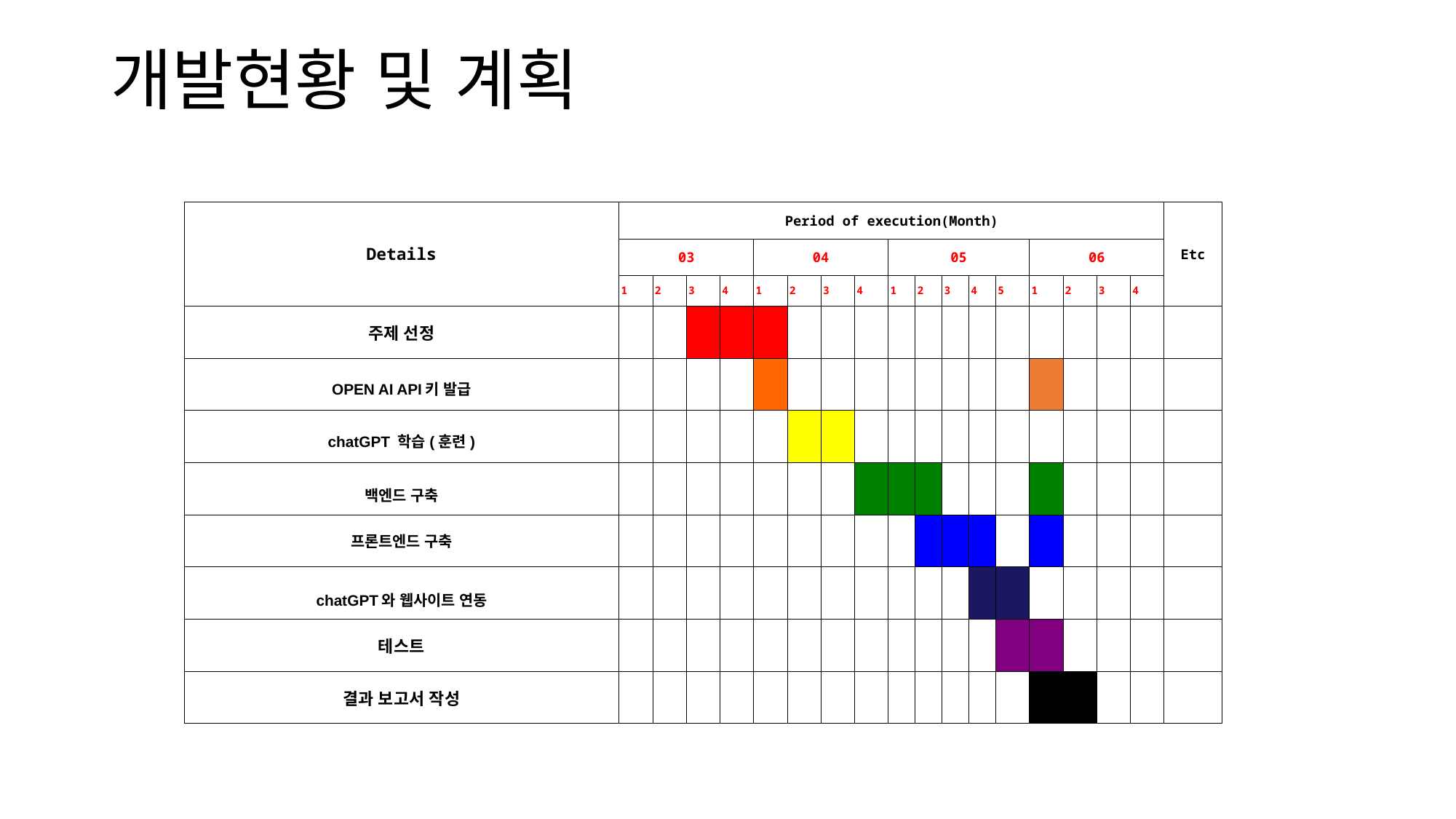

# 개발현황 및 계획
| Details | Period of execution(Month) |  |  |  |  |  |  |  |  |  |  |  |  |  |  |  |  | Etc |
| --- | --- | --- | --- | --- | --- | --- | --- | --- | --- | --- | --- | --- | --- | --- | --- | --- | --- | --- |
|  | 03 |  |  |  | 04 |  |  |  | 05 |  |  |  |  | 06 |  |  |  |  |
|  | 1 | 2 | 3 | 4 | 1 | 2 | 3 | 4 | 1 | 2 | 3 | 4 | 5 | 1 | 2 | 3 | 4 |  |
| 주제 선정 |  |  |  |  |  |  |  |  |  |  |  |  |  |  |  |  |  |  |
| OPEN AI API키 발급 |  |  |  |  |  |  |  |  |  |  |  |  |  |  |  |  |  |  |
| chatGPT 학습(훈련) |  |  |  |  |  |  |  |  |  |  |  |  |  |  |  |  |  |  |
| 백엔드 구축 |  |  |  |  |  |  |  |  |  |  |  |  |  |  |  |  |  |  |
| 프론트엔드 구축 |  |  |  |  |  |  |  |  |  |  |  |  |  |  |  |  |  |  |
| chatGPT와 웹사이트 연동 |  |  |  |  |  |  |  |  |  |  |  |  |  |  |  |  |  |  |
| 테스트 |  |  |  |  |  |  |  |  |  |  |  |  |  |  |  |  |  |  |
| 결과 보고서 작성 |  |  |  |  |  |  |  |  |  |  |  |  |  |  |  |  |  |  |